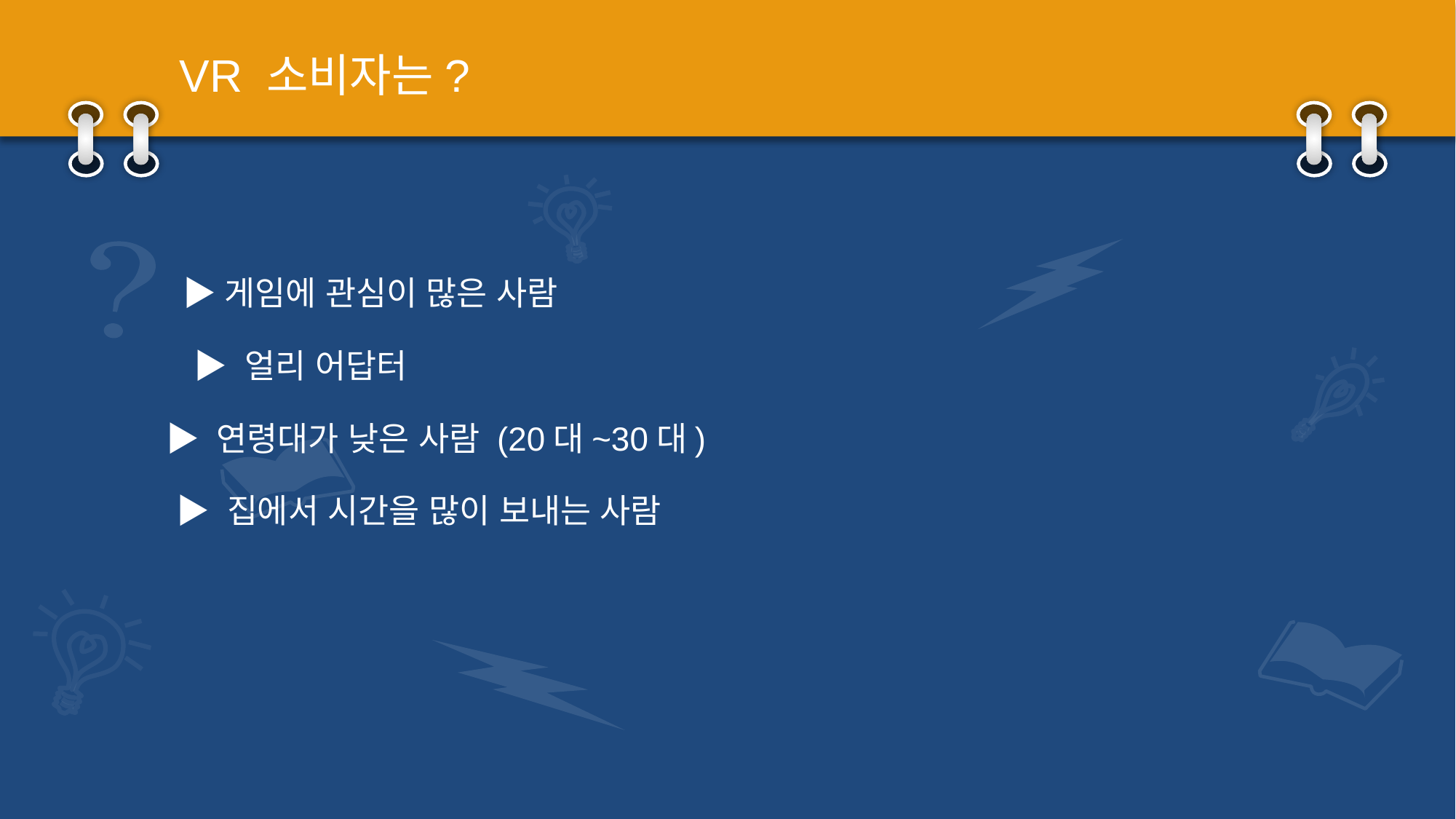

VR 소비자는?

▶게임에 관심이 많은 사람
▶ 얼리 어답터
▶ 연령대가 낮은 사람 (20대~30대)
▶ 집에서 시간을 많이 보내는 사람